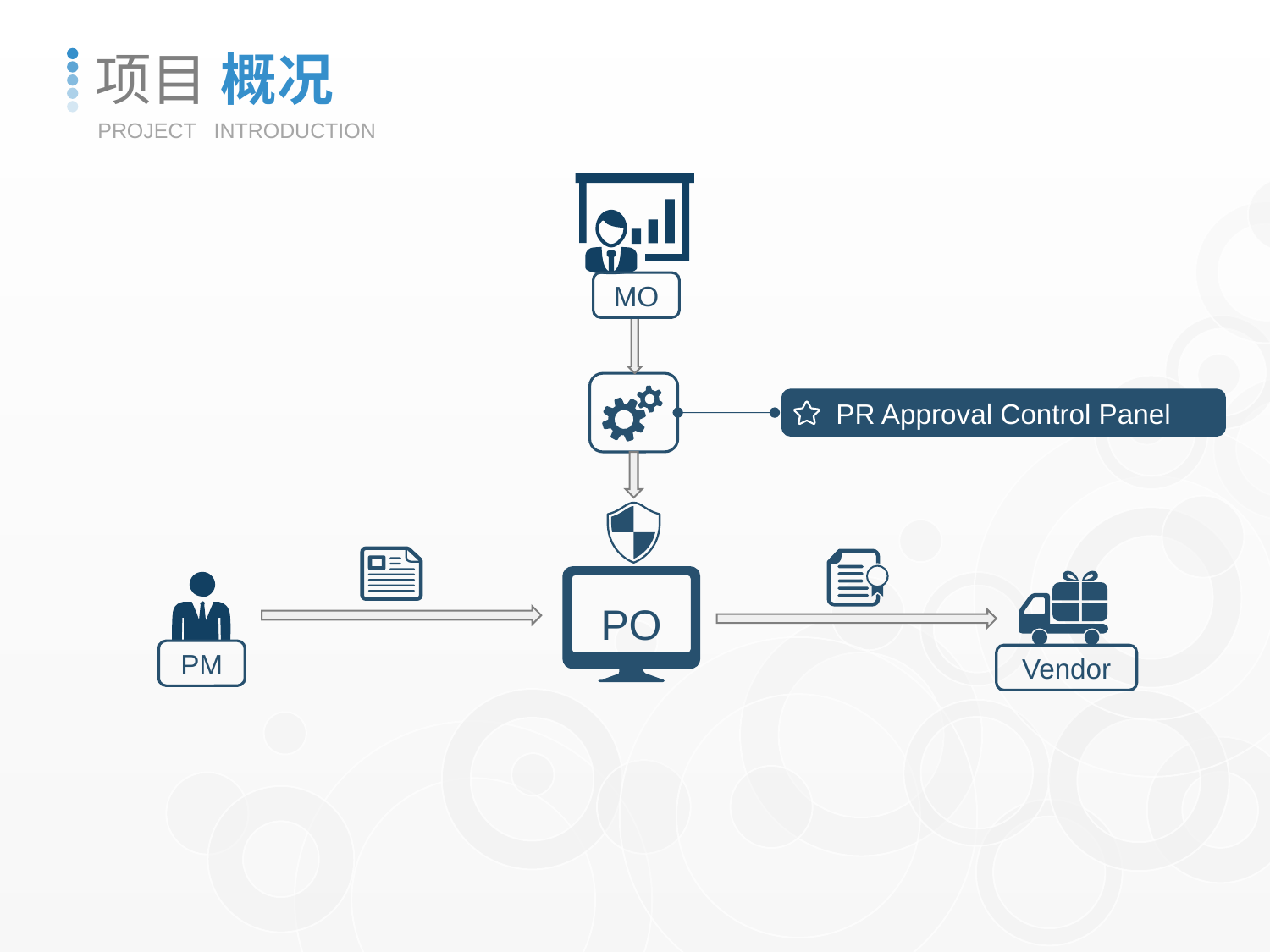

项目 概况
PROJECT   INTRODUCTION

MO

PR Approval Control Panel

PO

PM
Vendor